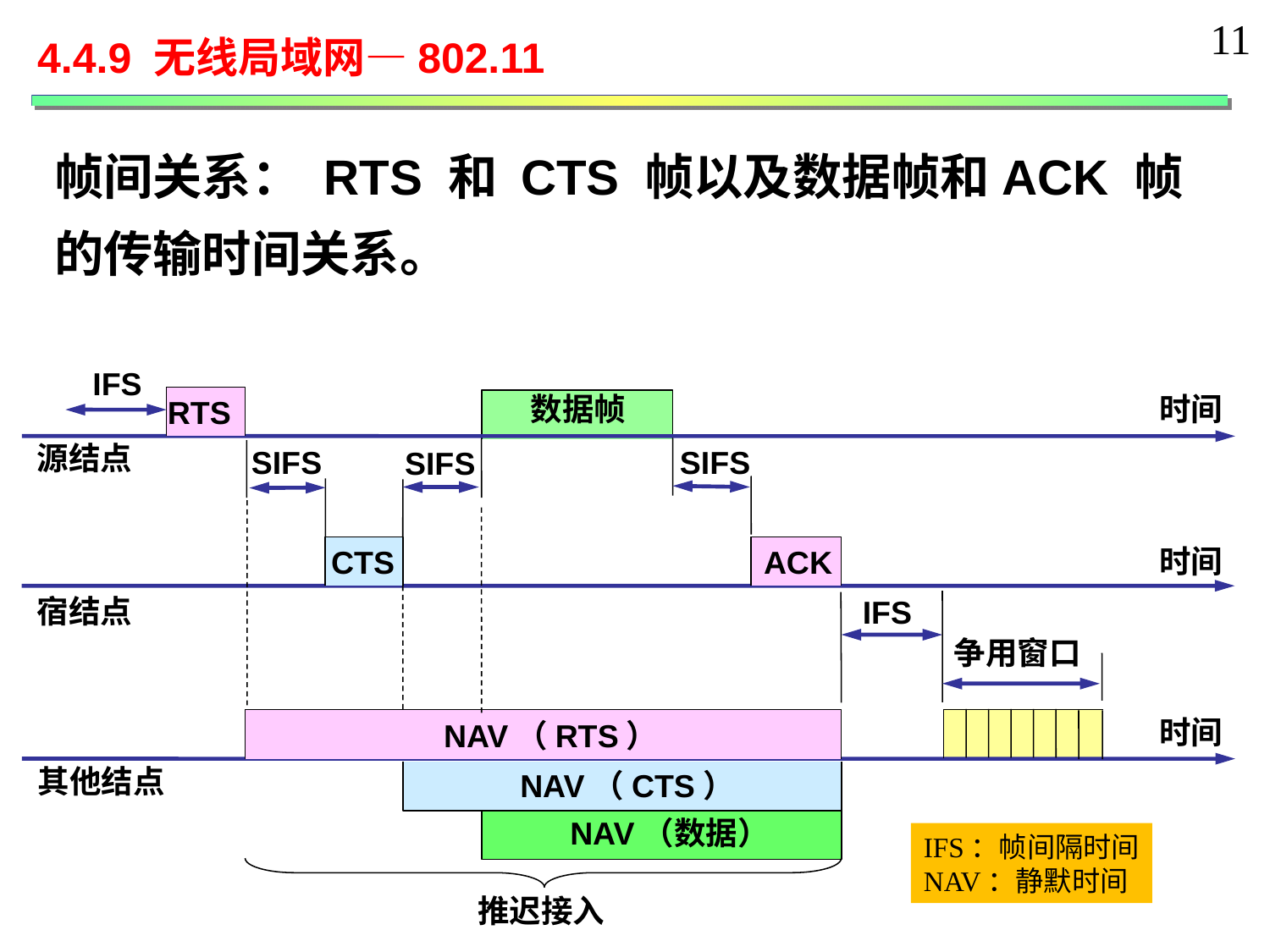

11
4.4.9 无线局域网—802.11

帧间关系： RTS 和 CTS 帧以及数据帧和ACK 帧的传输时间关系。
IFS
数据帧
时间
RTS

源结点

SIFS
SIFS
SIFS

时间
CTS
ACK

宿结点

IFS

争用窗口

时间

NAV（RTS）
 其他结点

NAV（CTS）

NAV（数据）

IFS：帧间隔时间
NAV：静默时间
推迟接入